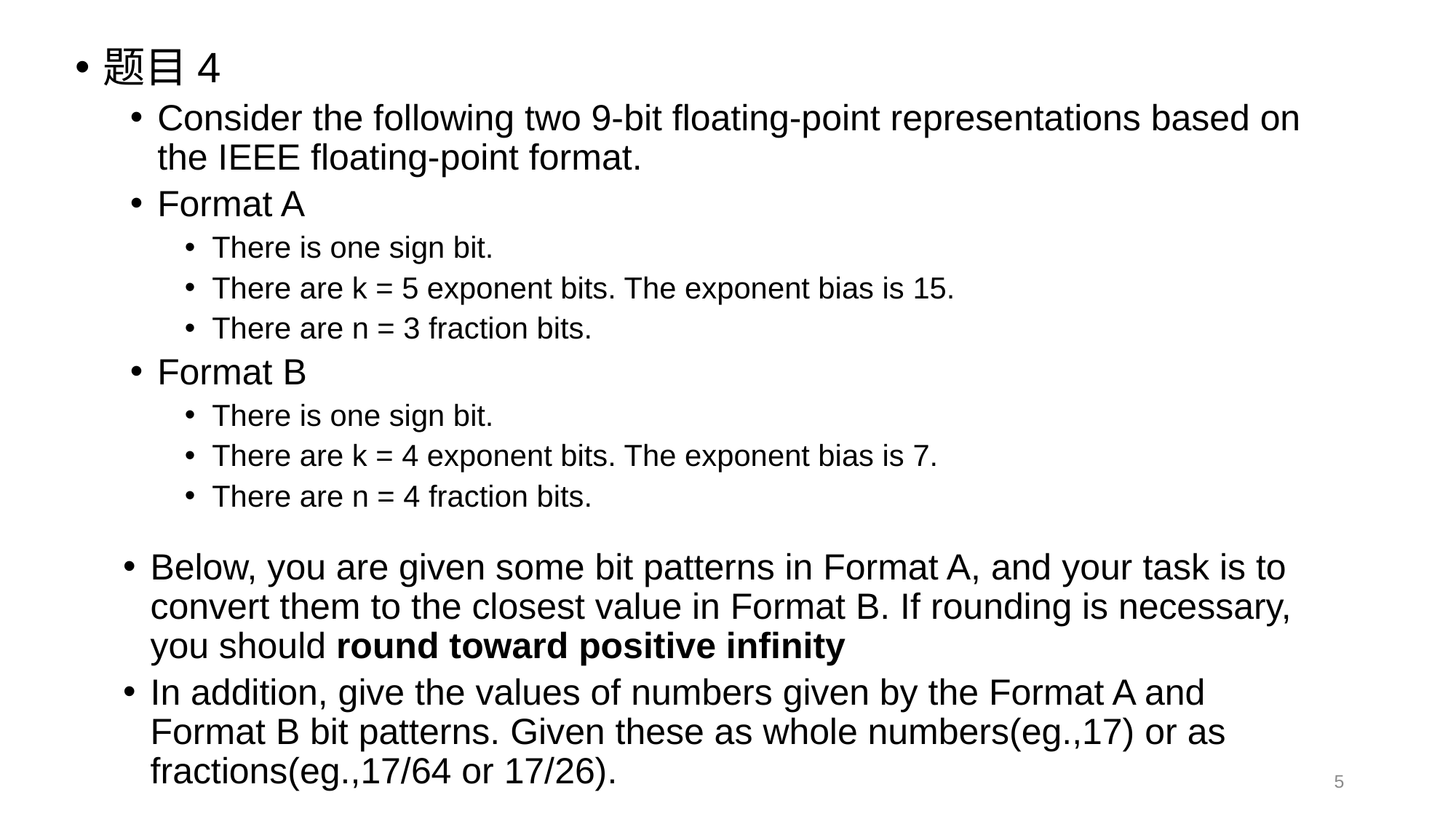

题目4
Consider the following two 9-bit floating-point representations based on the IEEE floating-point format.
Format A
There is one sign bit.
There are k = 5 exponent bits. The exponent bias is 15.
There are n = 3 fraction bits.
Format B
There is one sign bit.
There are k = 4 exponent bits. The exponent bias is 7.
There are n = 4 fraction bits.

Below, you are given some bit patterns in Format A, and your task is to convert them to the closest value in Format B. If rounding is necessary, you should round toward positive infinity
In addition, give the values of numbers given by the Format A and Format B bit patterns. Given these as whole numbers(eg.,17) or as fractions(eg.,17/64 or 17/26).

5